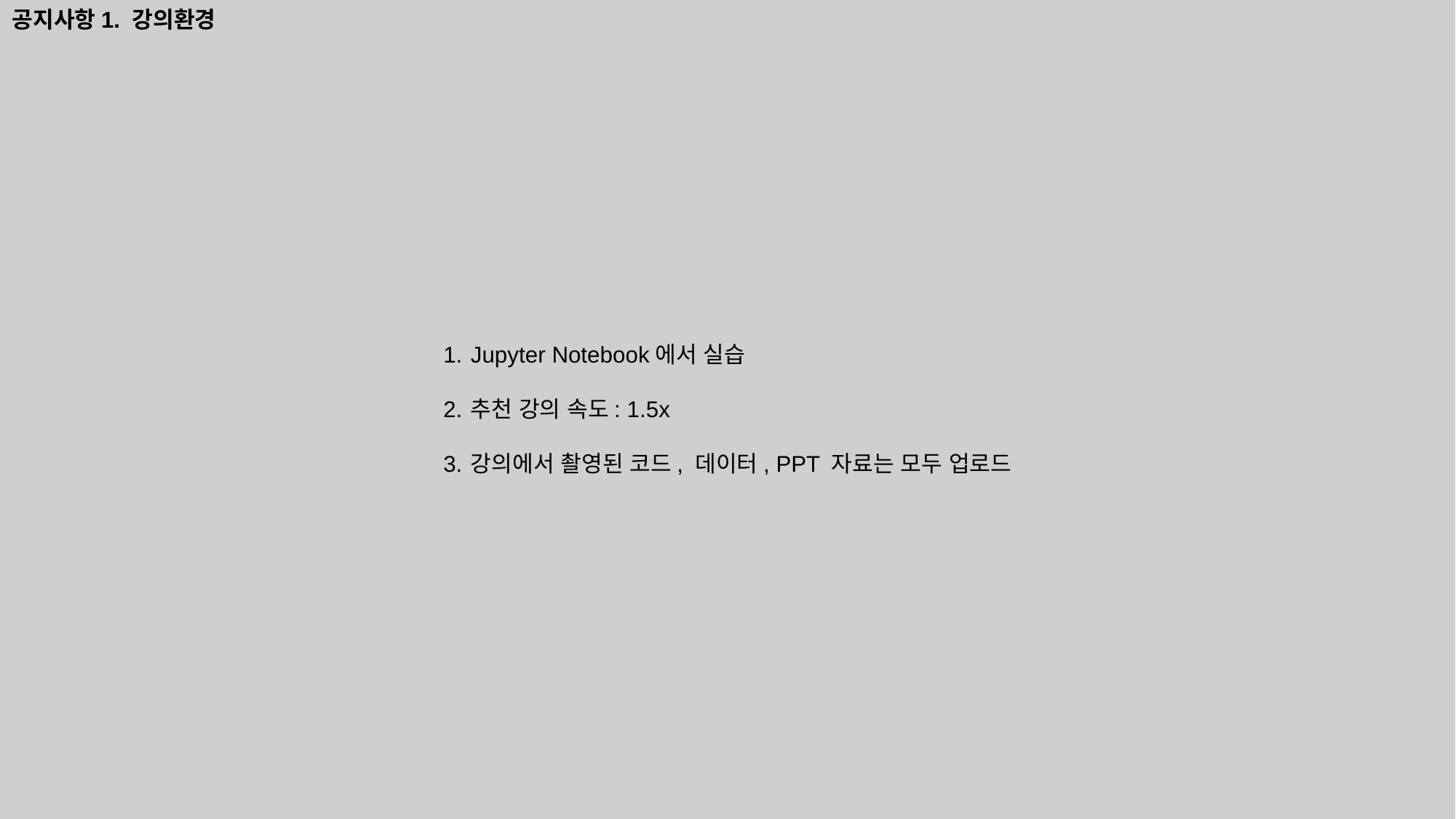

공지사항1. 강의환경
Jupyter Notebook에서 실습

추천 강의 속도: 1.5x

강의에서 촬영된 코드, 데이터, PPT 자료는 모두 업로드